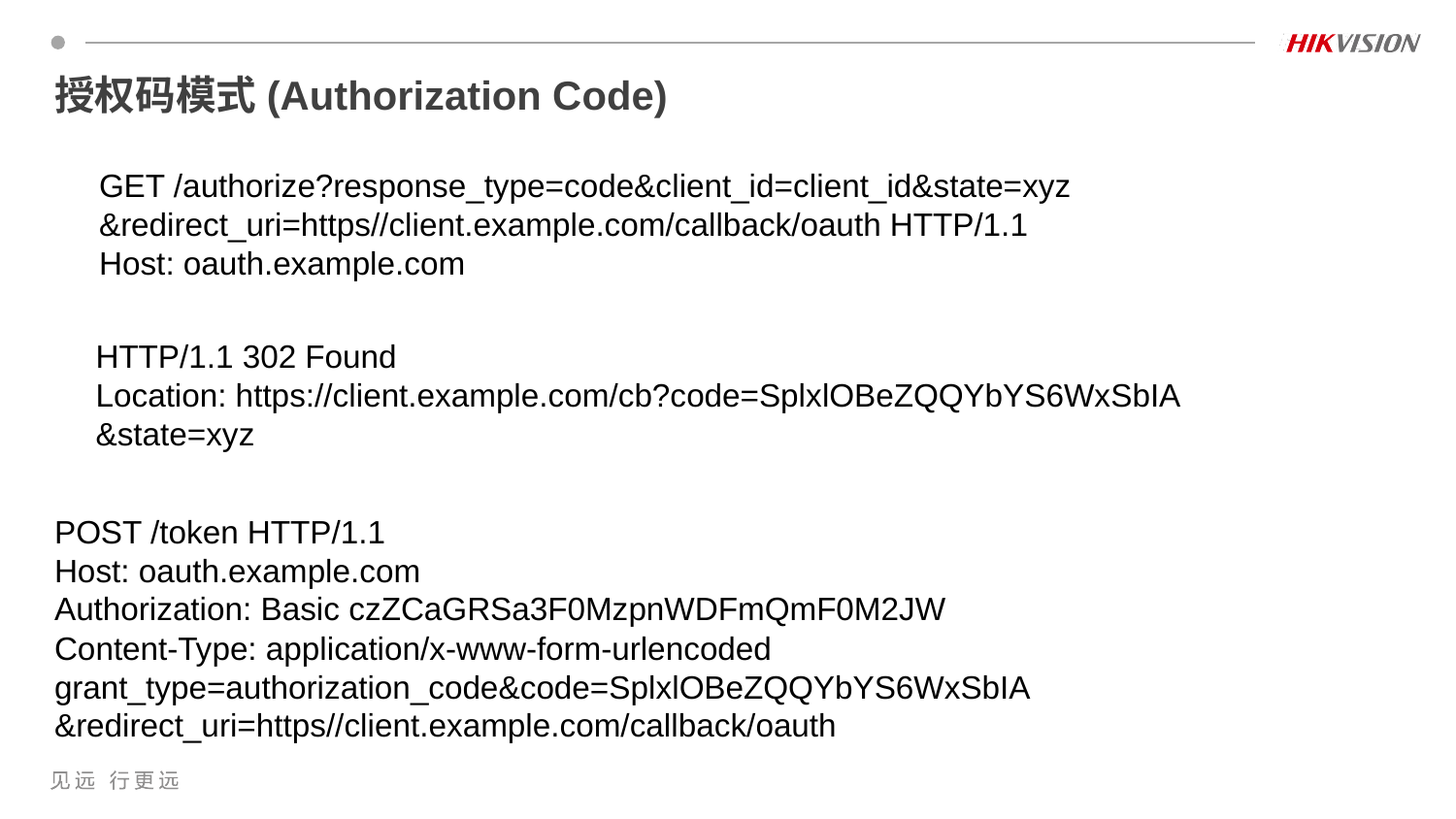

# 授权码模式(Authorization Code)
GET /authorize?response_type=code&client_id=client_id&state=xyz
&redirect_uri=https//client.example.com/callback/oauth HTTP/1.1
Host: oauth.example.com
HTTP/1.1 302 Found
Location: https://client.example.com/cb?code=SplxlOBeZQQYbYS6WxSbIA
&state=xyz
POST /token HTTP/1.1
Host: oauth.example.com
Authorization: Basic czZCaGRSa3F0MzpnWDFmQmF0M2JW
Content-Type: application/x-www-form-urlencoded
grant_type=authorization_code&code=SplxlOBeZQQYbYS6WxSbIA
&redirect_uri=https//client.example.com/callback/oauth